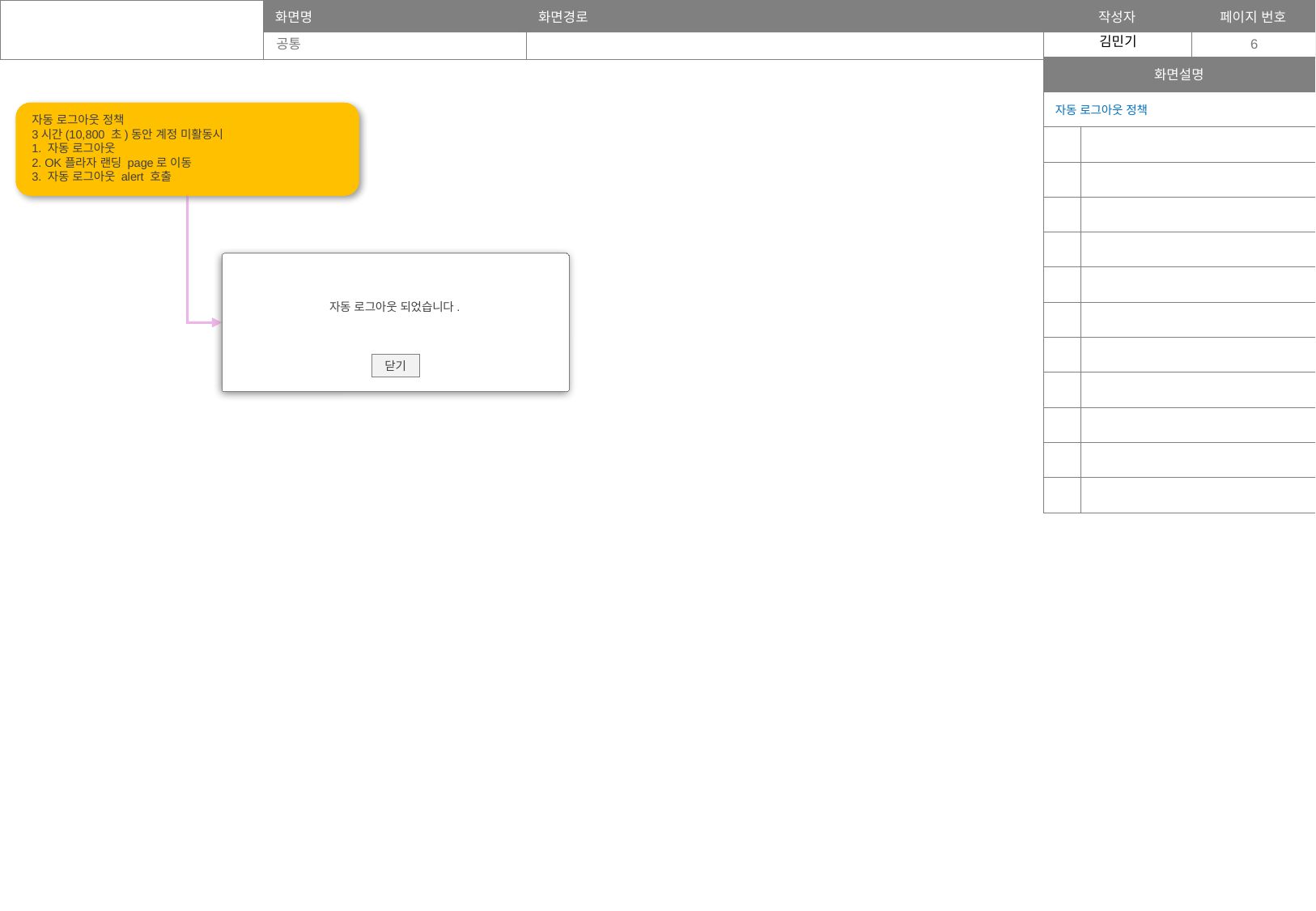

공통

6
| 화면설명 |  |
| --- | --- |
| 자동 로그아웃 정책 |  |
|  |  |
|  |  |
|  |  |
|  |  |
|  |  |
|  |  |
|  |  |
|  |  |
|  |  |
|  |  |
|  |  |
자동 로그아웃 정책
3시간(10,800 초)동안 계정 미활동시
1. 자동 로그아웃
2. OK플라자 랜딩 page로 이동
3. 자동 로그아웃 alert 호출

자동 로그아웃 되었습니다.
닫기